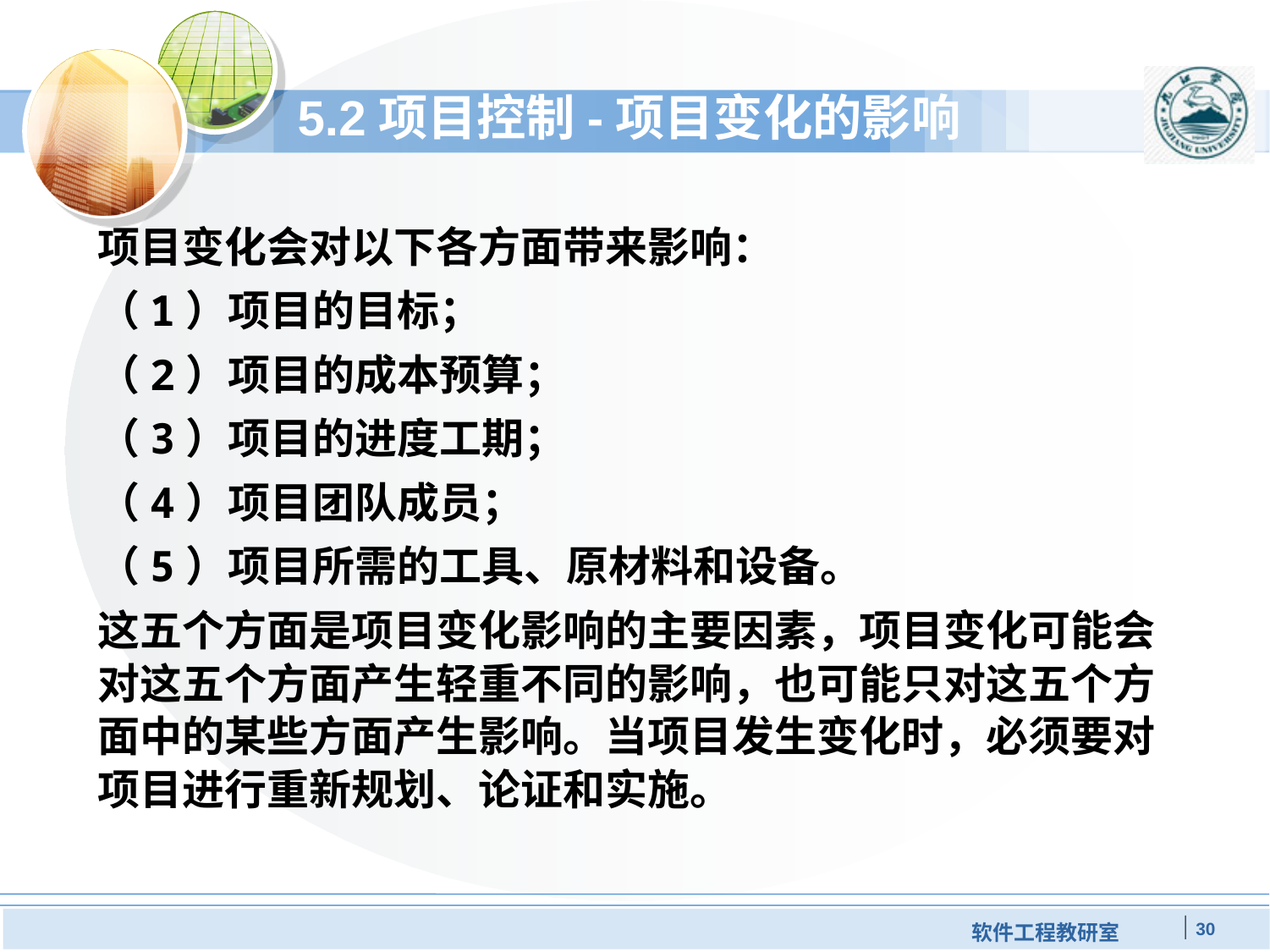

# 5.2项目控制-项目变化的影响
项目变化会对以下各方面带来影响：
（1）项目的目标；
（2）项目的成本预算；
（3）项目的进度工期；
（4）项目团队成员；
（5）项目所需的工具、原材料和设备。
这五个方面是项目变化影响的主要因素，项目变化可能会对这五个方面产生轻重不同的影响，也可能只对这五个方面中的某些方面产生影响。当项目发生变化时，必须要对项目进行重新规划、论证和实施。